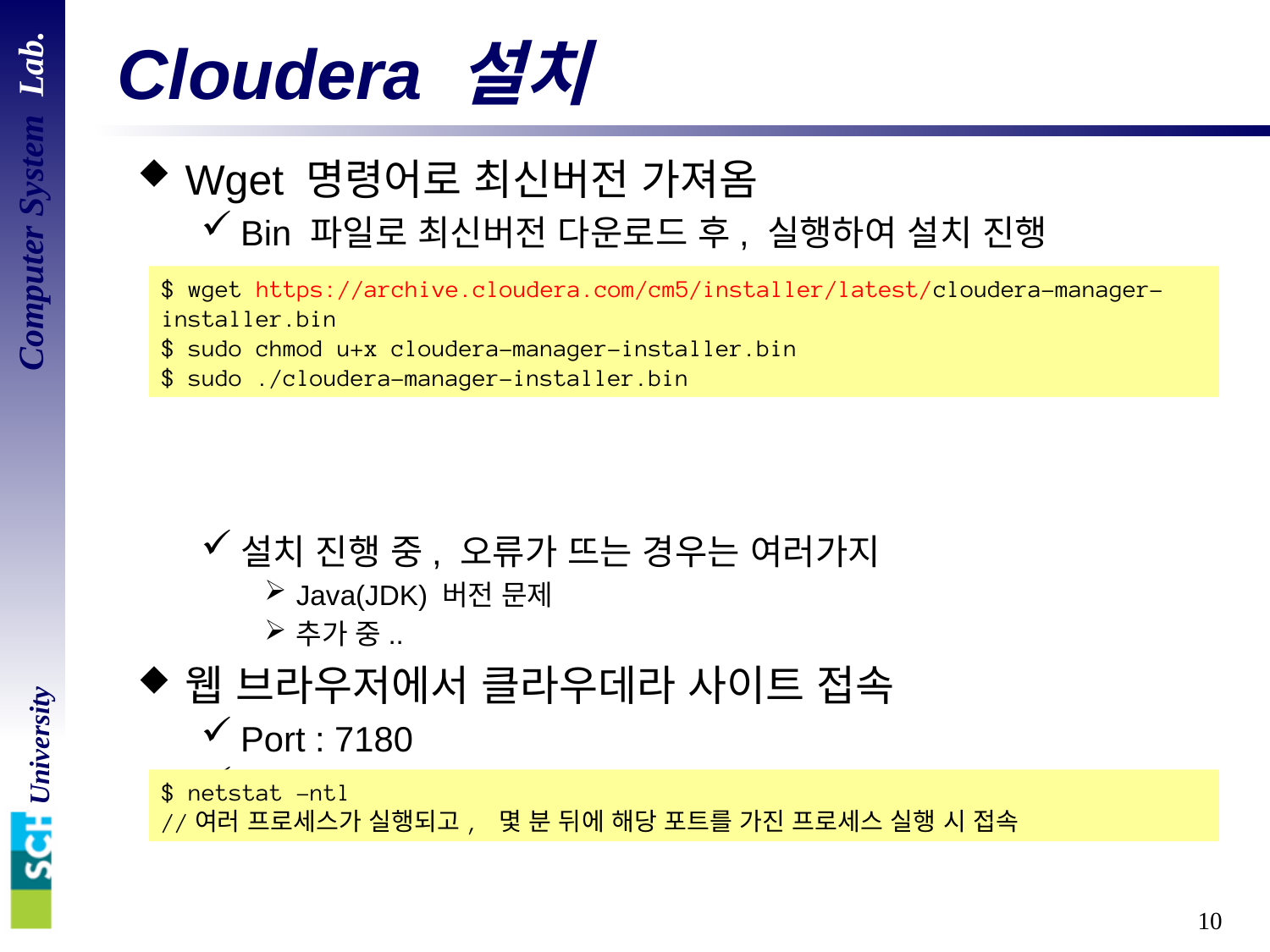

# Cloudera 설치
Wget 명령어로 최신버전 가져옴
Bin 파일로 최신버전 다운로드 후, 실행하여 설치 진행

설치 진행 중, 오류가 뜨는 경우는 여러가지
Java(JDK) 버전 문제
추가 중..
웹 브라우저에서 클라우데라 사이트 접속
Port : 7180
ID / PASS : admin / admin
$ wget https://archive.cloudera.com/cm5/installer/latest/cloudera-manager-installer.bin
$ sudo chmod u+x cloudera-manager-installer.bin
$ sudo ./cloudera-manager-installer.bin
$ netstat –ntl
//여러 프로세스가 실행되고, 몇 분 뒤에 해당 포트를 가진 프로세스 실행 시 접속